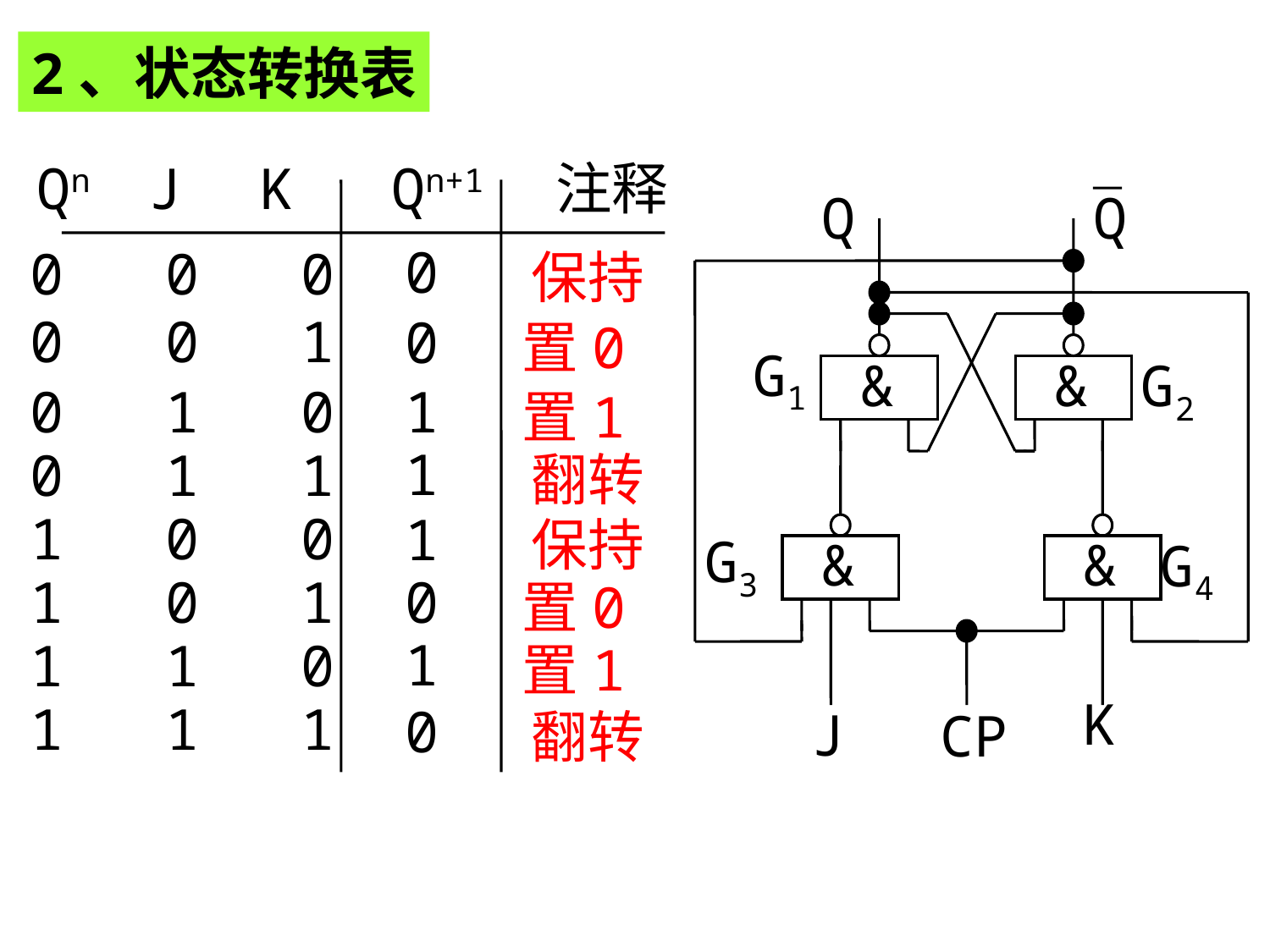

2、状态转换表
Qn   J    K     Qn+1   注释

Q
Q

G1

&
&
G2

G3
&
&
G4

K
J
CP
0
0   0   0
保持
0   0   1
0
置0
1
0   1   0
置1
1
0   1   1
翻转
1   0   0
1
保持
1   0   1
0
置0
1
1   1   0
置1
1   1   1
0
翻转
43